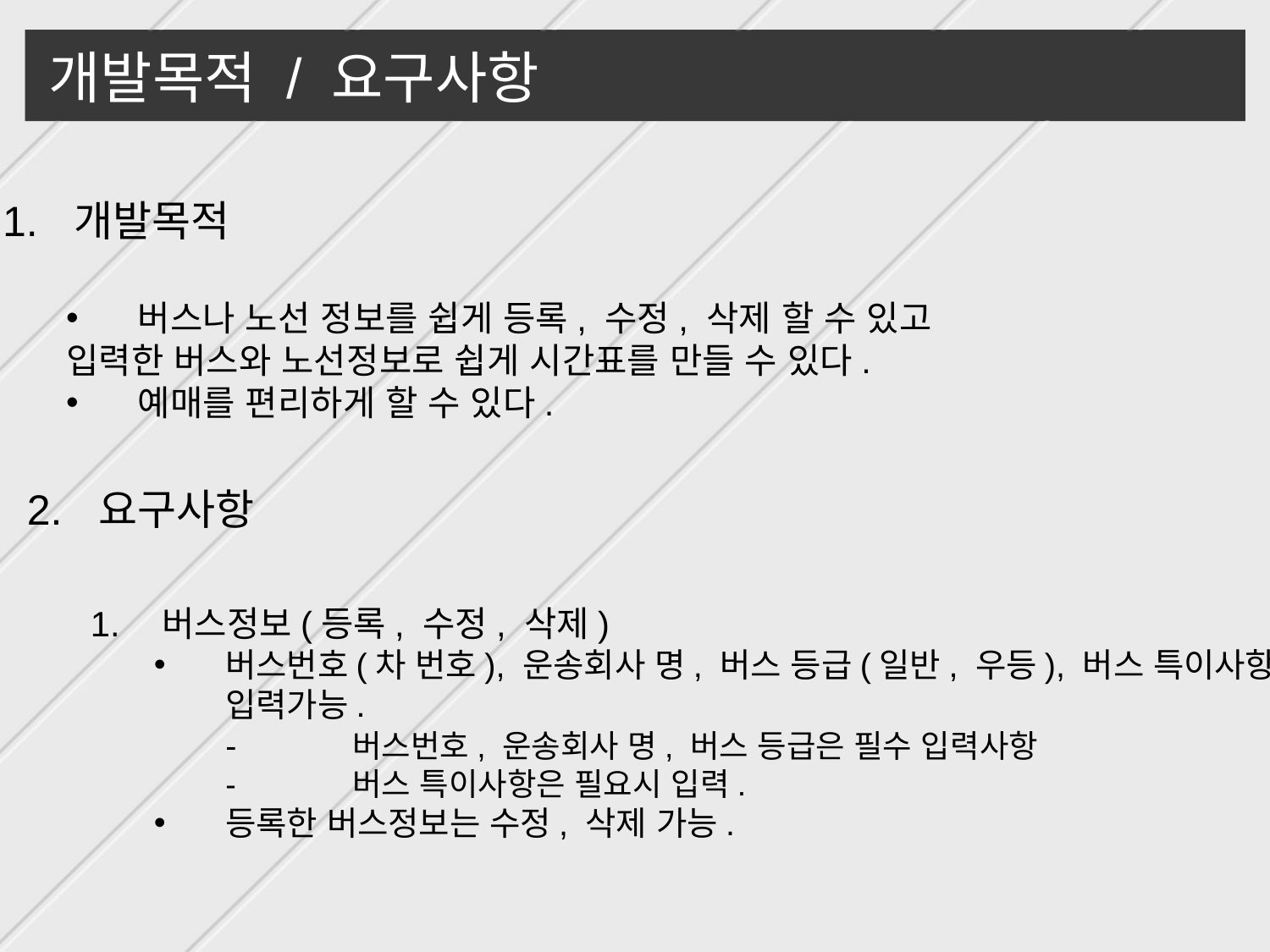

개발목적 / 요구사항
개발목적

버스나 노선 정보를 쉽게 등록, 수정, 삭제 할 수 있고
입력한 버스와 노선정보로 쉽게 시간표를 만들 수 있다.
예매를 편리하게 할 수 있다.
요구사항

버스정보(등록, 수정, 삭제)
버스번호(차 번호), 운송회사 명, 버스 등급(일반, 우등), 버스 특이사항
	입력가능.
	-	버스번호, 운송회사 명, 버스 등급은 필수 입력사항
	-	버스 특이사항은 필요시 입력.
등록한 버스정보는 수정, 삭제 가능.